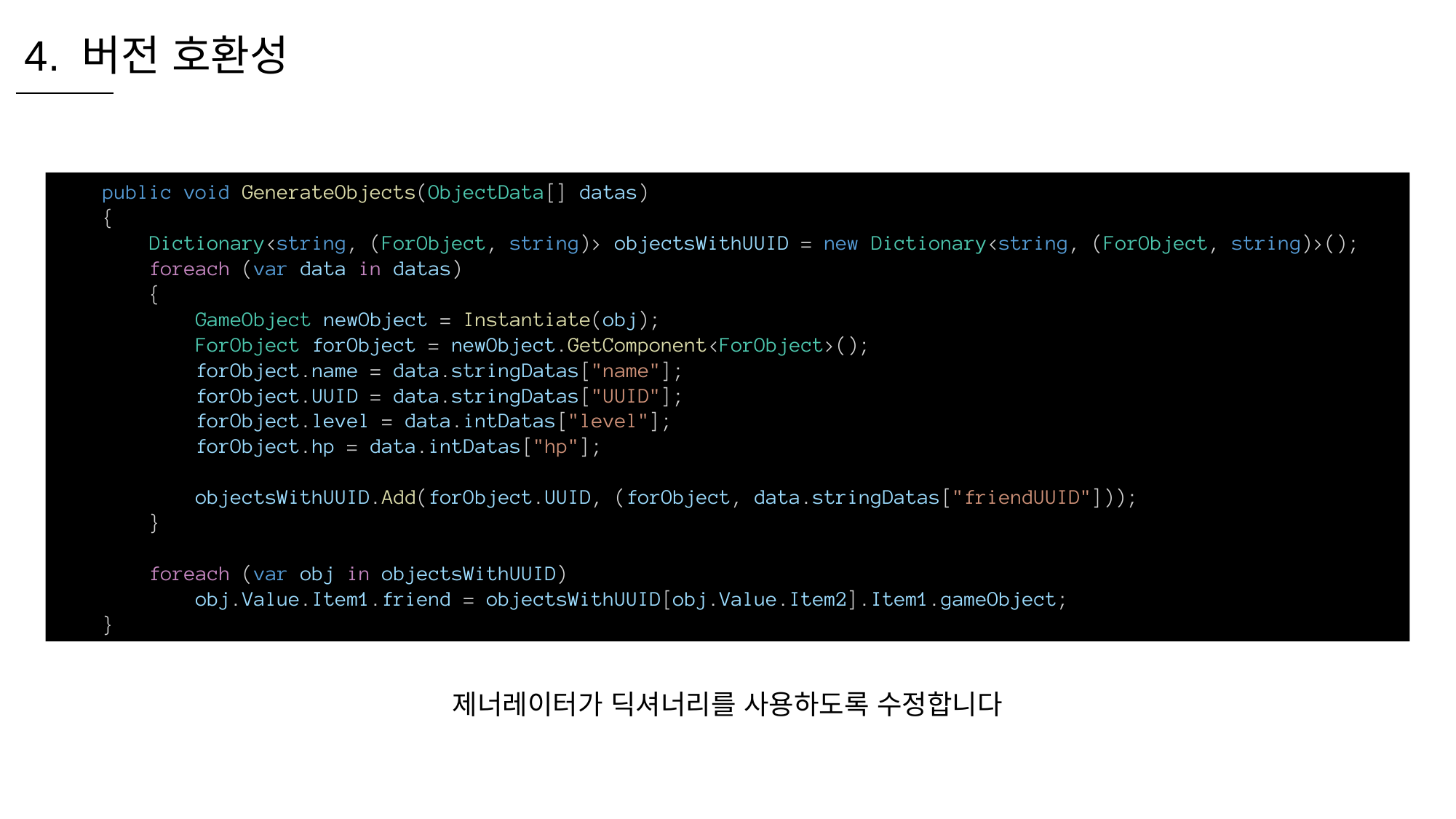

4. 버전 호환성
    public void GenerateObjects(ObjectData[] datas)
    {
        Dictionary<string, (ForObject, string)> objectsWithUUID = new Dictionary<string, (ForObject, string)>();
        foreach (var data in datas)
        {
            GameObject newObject = Instantiate(obj);
            ForObject forObject = newObject.GetComponent<ForObject>();
            forObject.name = data.stringDatas["name"];
            forObject.UUID = data.stringDatas["UUID"];
            forObject.level = data.intDatas["level"];
            forObject.hp = data.intDatas["hp"];
            objectsWithUUID.Add(forObject.UUID, (forObject, data.stringDatas["friendUUID"]));
        }
        foreach (var obj in objectsWithUUID)
            obj.Value.Item1.friend = objectsWithUUID[obj.Value.Item2].Item1.gameObject;
    }
제너레이터가 딕셔너리를 사용하도록 수정합니다